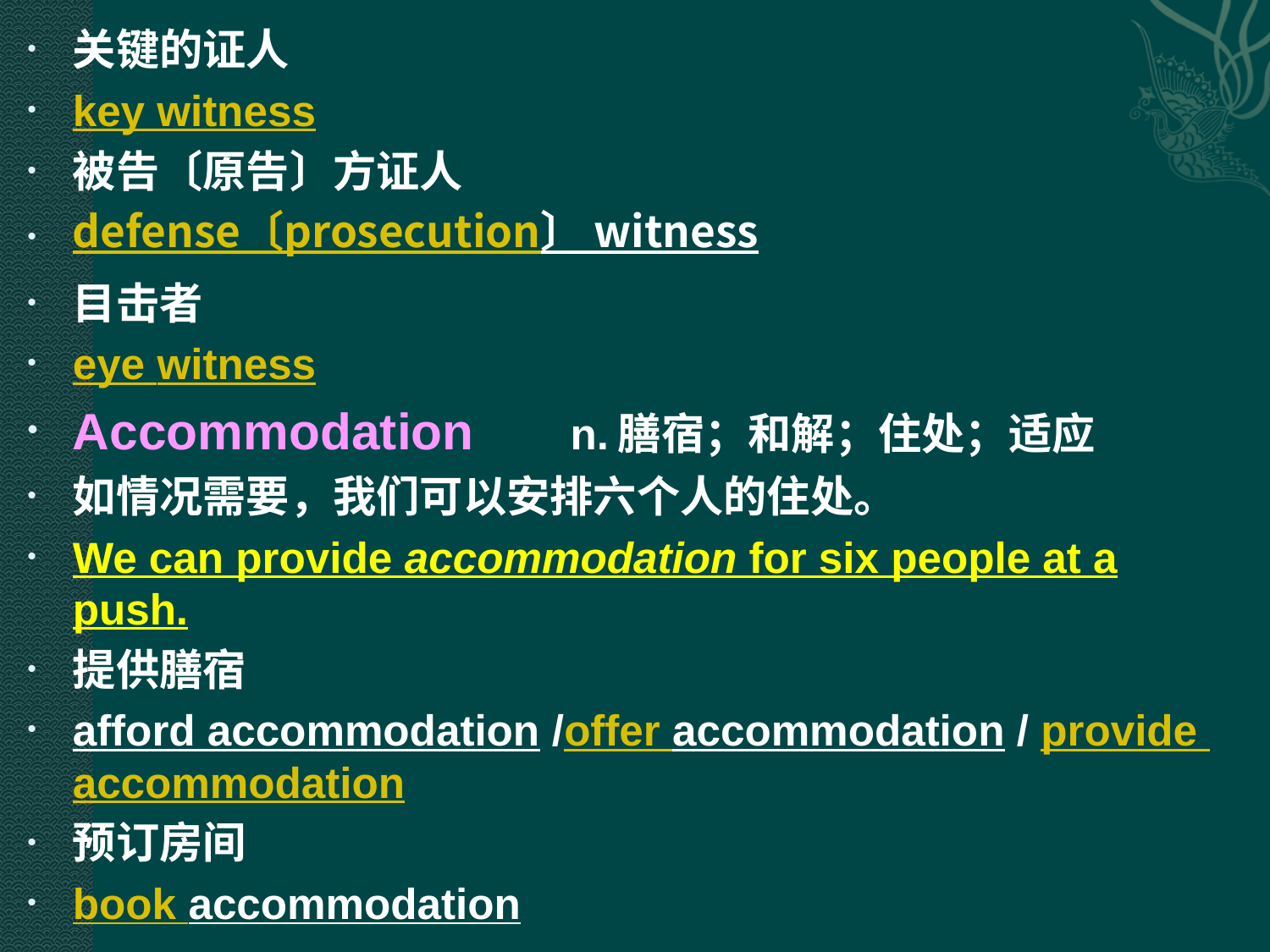

关键的证人
key witness
被告〔原告〕方证人
defense〔prosecution〕 witness
目击者
eye witness
Accommodation  　 n.膳宿；和解；住处；适应
如情况需要，我们可以安排六个人的住处。
We can provide accommodation for six people at a push.
提供膳宿
afford accommodation /offer accommodation / provide accommodation
预订房间
book accommodation